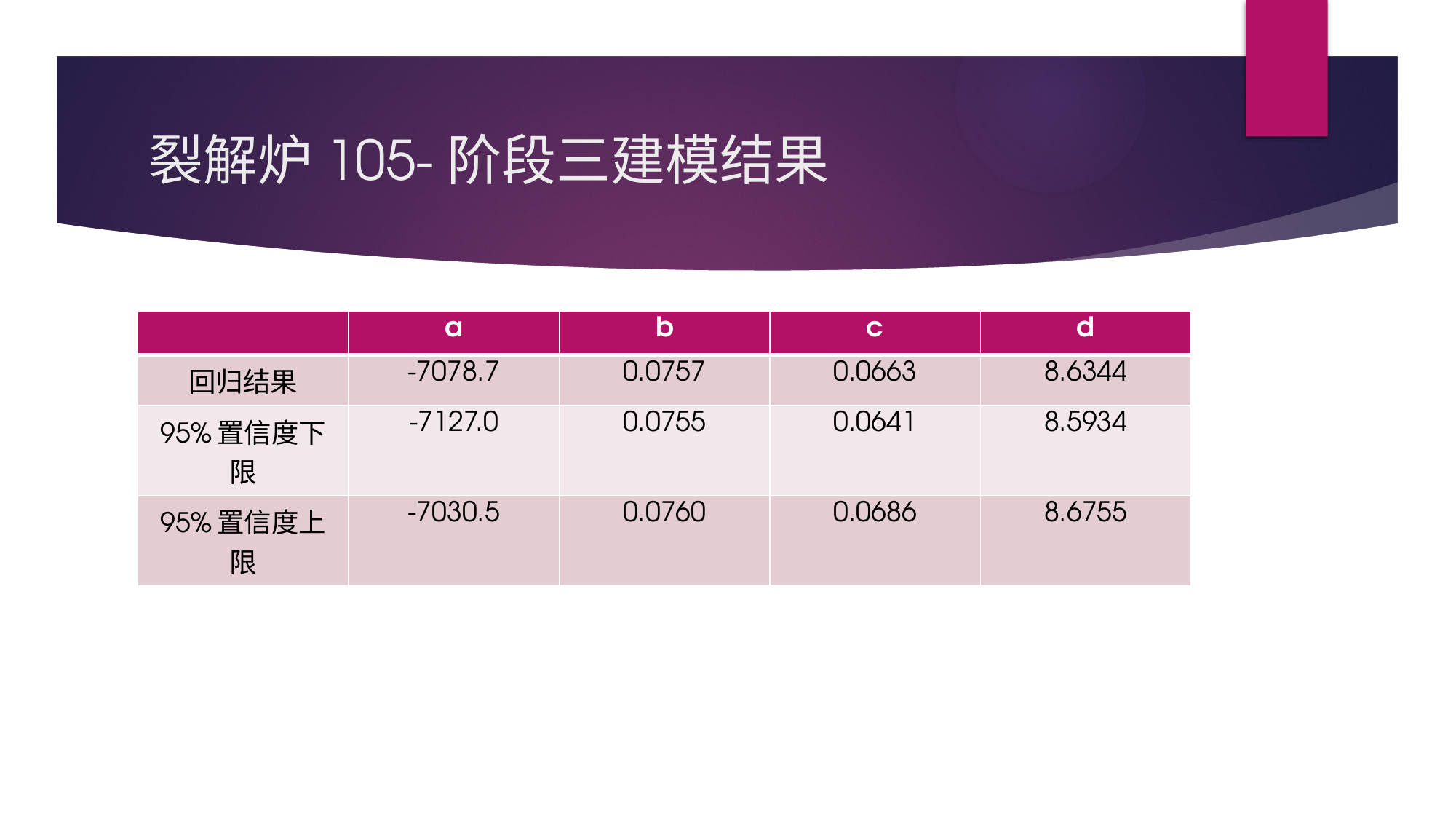

# 裂解炉105-阶段三建模结果
|  | a | b | c | d |
| --- | --- | --- | --- | --- |
| 回归结果 | -7078.7 | 0.0757 | 0.0663 | 8.6344 |
| 95%置信度下限 | -7127.0 | 0.0755 | 0.0641 | 8.5934 |
| 95%置信度上限 | -7030.5 | 0.0760 | 0.0686 | 8.6755 |